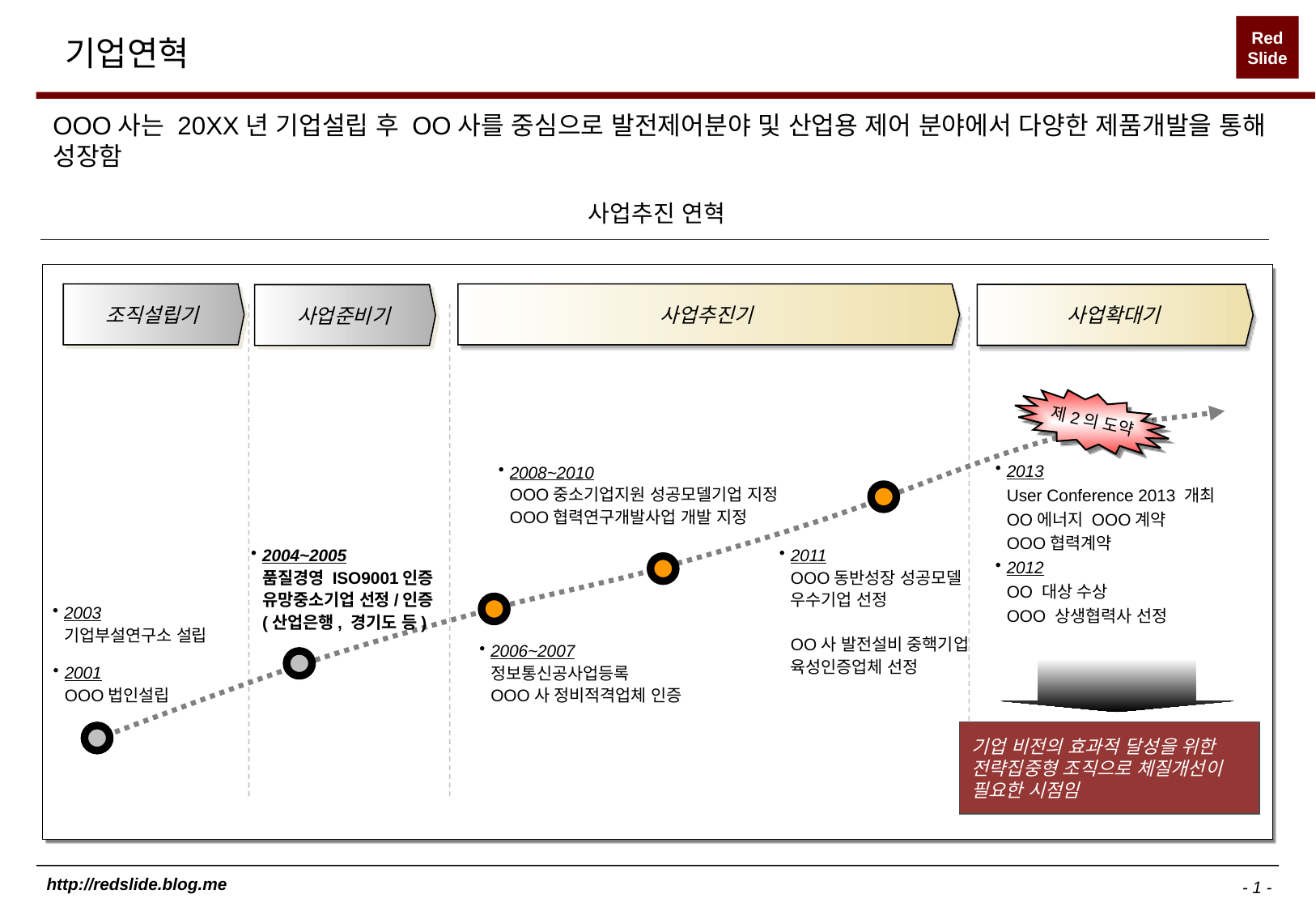

# 기업연혁
OOO사는 20XX년 기업설립 후 OO사를 중심으로 발전제어분야 및 산업용 제어 분야에서 다양한 제품개발을 통해 성장함

사업추진 연혁

조직설립기
사업추진기
사업확대기
사업준비기

제2의 도약

2013
User Conference 2013 개최
OO에너지 OOO계약
OOO협력계약
2012
OO 대상 수상
OOO 상생협력사 선정
2008~2010
OOO중소기업지원 성공모델기업 지정
OOO협력연구개발사업 개발 지정

2004~2005
품질경영 ISO9001인증
유망중소기업 선정/인증
(산업은행, 경기도 등)
2011
OOO동반성장 성공모델 우수기업 선정
OO사 발전설비 중핵기업 육성인증업체 선정

2003
기업부설연구소 설립

2006~2007
정보통신공사업등록
OOO사 정비적격업체 인증

2001
OOO법인설립

기업 비전의 효과적 달성을 위한
전략집중형 조직으로 체질개선이 필요한 시점임